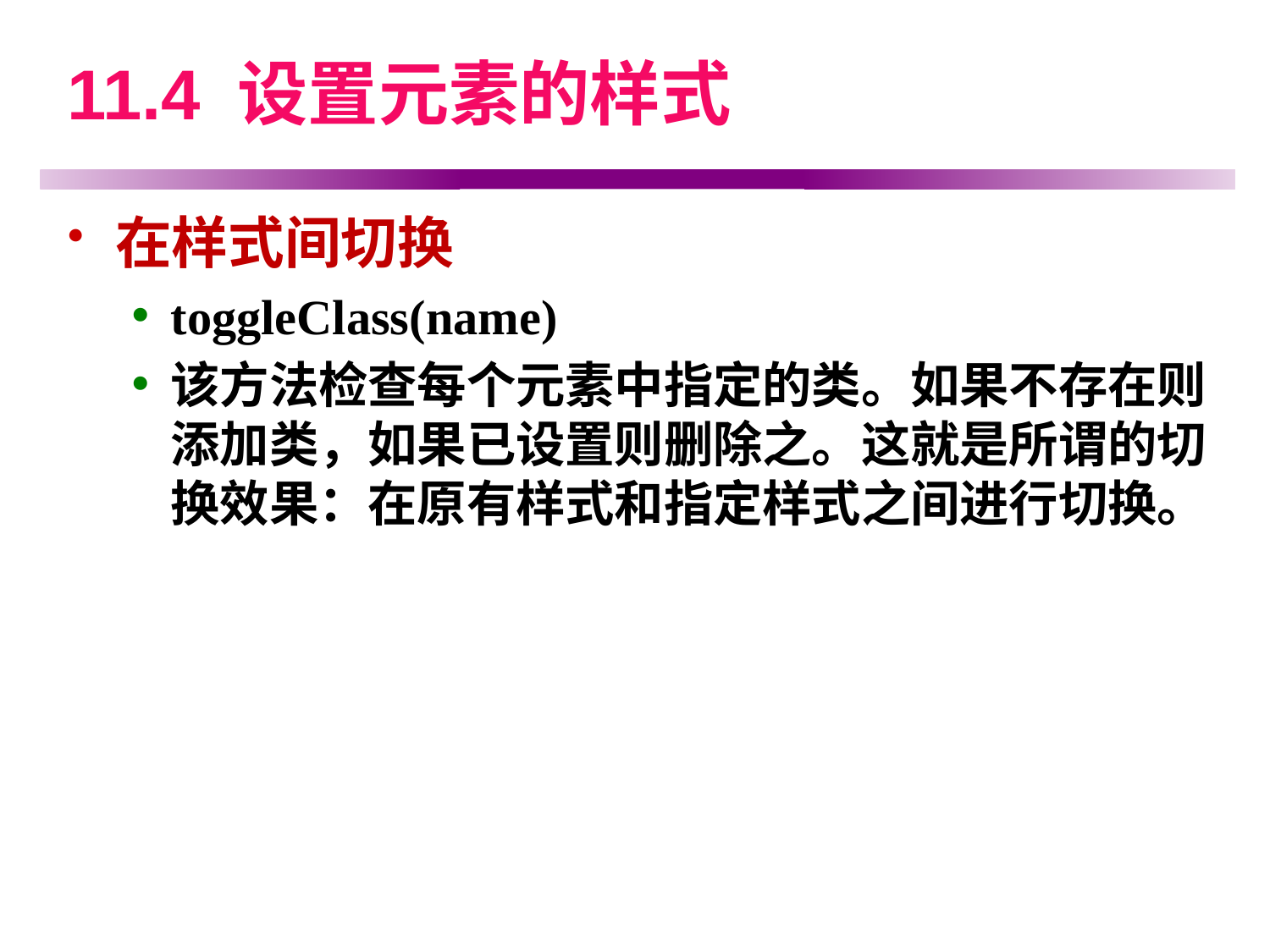

# 11.4 设置元素的样式
在样式间切换
toggleClass(name)
该方法检查每个元素中指定的类。如果不存在则添加类，如果已设置则删除之。这就是所谓的切换效果：在原有样式和指定样式之间进行切换。